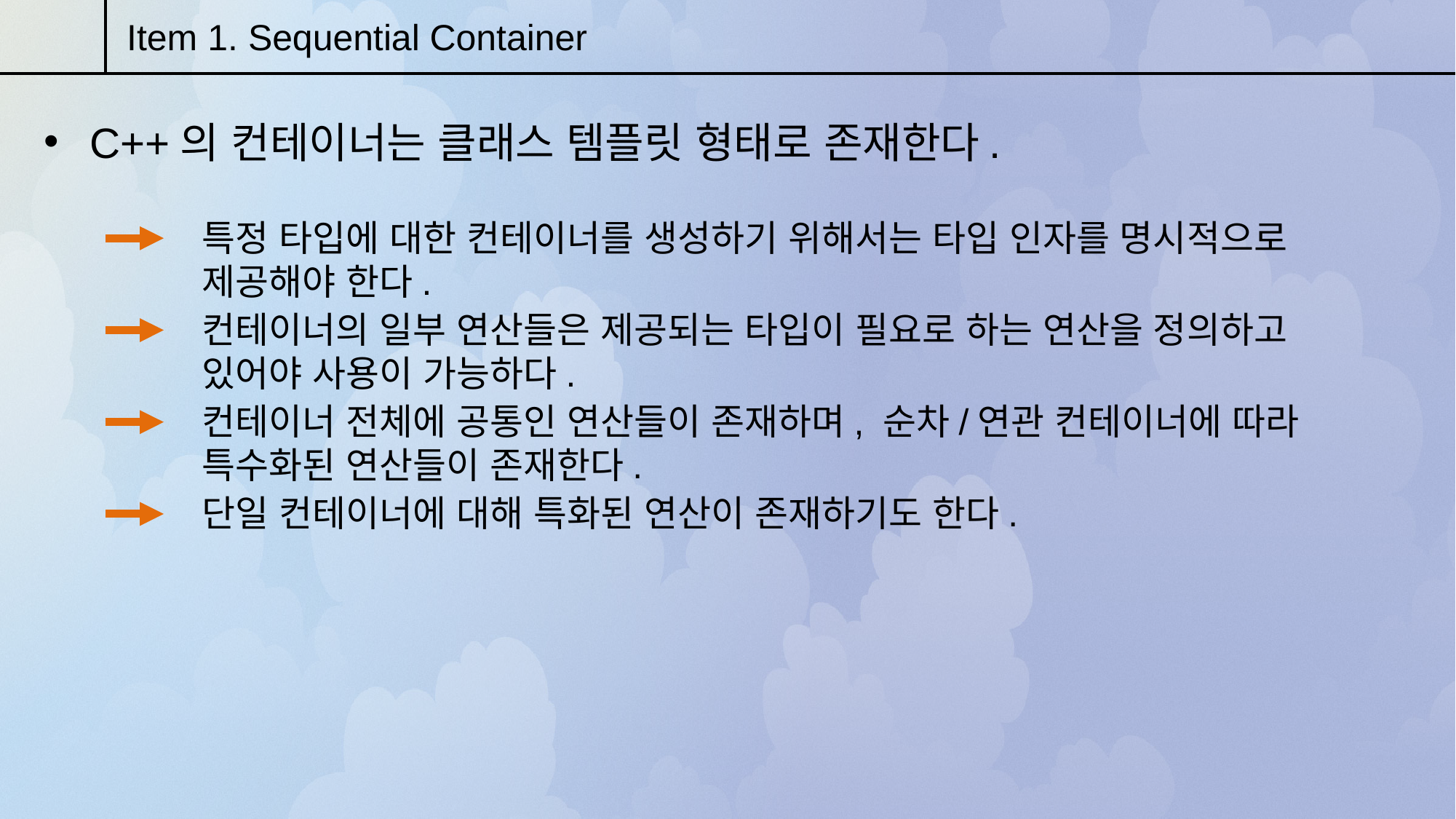

Item 1. Sequential Container
 C++의 컨테이너는 클래스 템플릿 형태로 존재한다.
특정 타입에 대한 컨테이너를 생성하기 위해서는 타입 인자를 명시적으로 제공해야 한다.
컨테이너의 일부 연산들은 제공되는 타입이 필요로 하는 연산을 정의하고 있어야 사용이 가능하다.
컨테이너 전체에 공통인 연산들이 존재하며, 순차/연관 컨테이너에 따라 특수화된 연산들이 존재한다.
단일 컨테이너에 대해 특화된 연산이 존재하기도 한다.